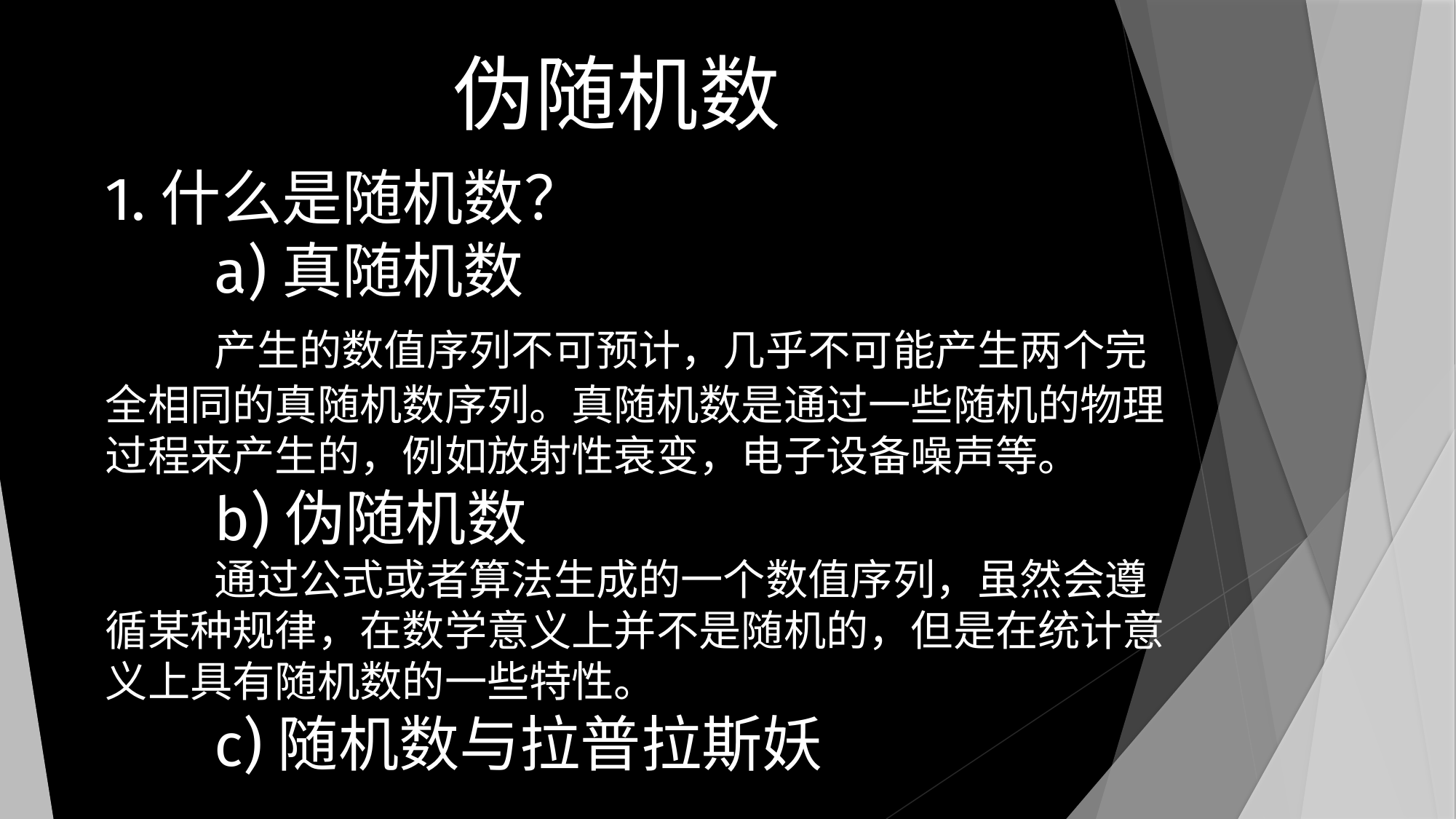

伪随机数
1.什么是随机数？
	a)真随机数
	产生的数值序列不可预计，几乎不可能产生两个完全相同的真随机数序列。真随机数是通过一些随机的物理过程来产生的，例如放射性衰变，电子设备噪声等。
	b)伪随机数
	通过公式或者算法生成的一个数值序列，虽然会遵循某种规律，在数学意义上并不是随机的，但是在统计意义上具有随机数的一些特性。
	c)随机数与拉普拉斯妖